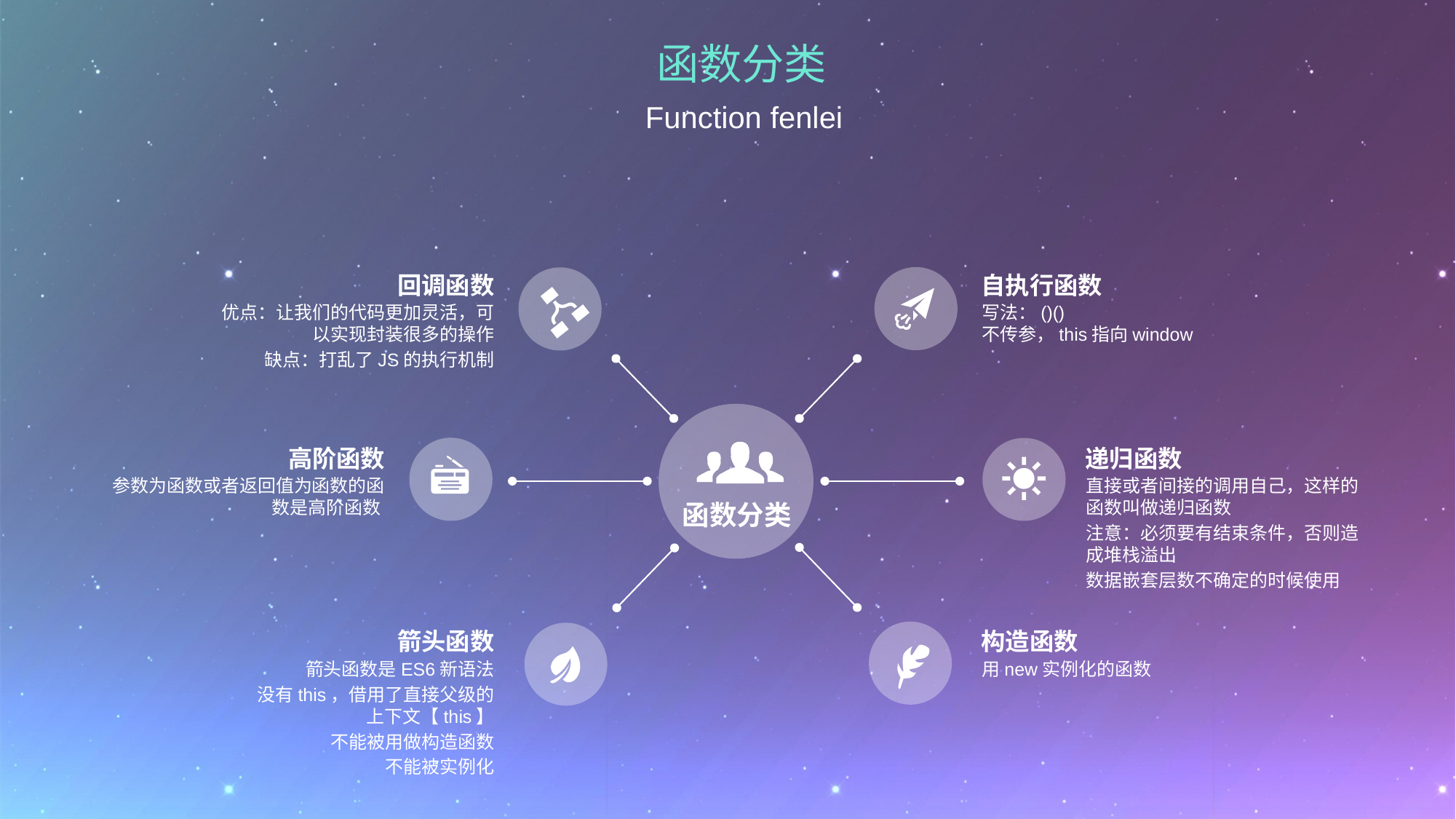

函数分类
Function fenlei

回调函数
自执行函数

优点：让我们的代码更加灵活，可以实现封装很多的操作
缺点：打乱了JS的执行机制
写法：()()
不传参，this指向window

高阶函数
递归函数

参数为函数或者返回值为函数的函数是高阶函数
直接或者间接的调用自己，这样的函数叫做递归函数
注意：必须要有结束条件，否则造成堆栈溢出
数据嵌套层数不确定的时候使用
函数分类

箭头函数
构造函数

箭头函数是ES6新语法
         没有this，借用了直接父级的上下文【this】
         不能被用做构造函数
         不能被实例化
用new实例化的函数